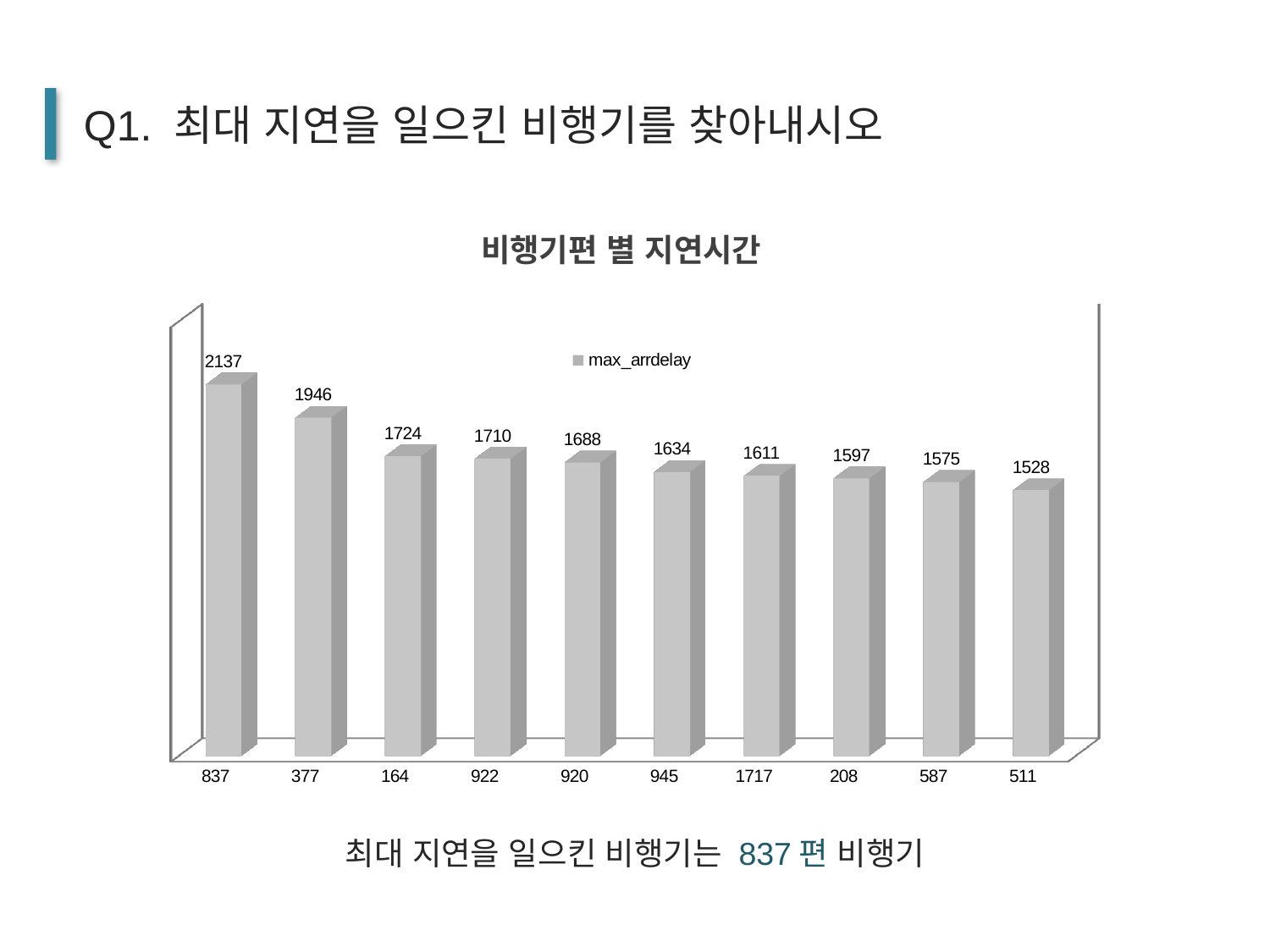

Q1. 최대 지연을 일으킨 비행기를 찾아내시오

[unsupported chart]

최대 지연을 일으킨 비행기는 837편 비행기